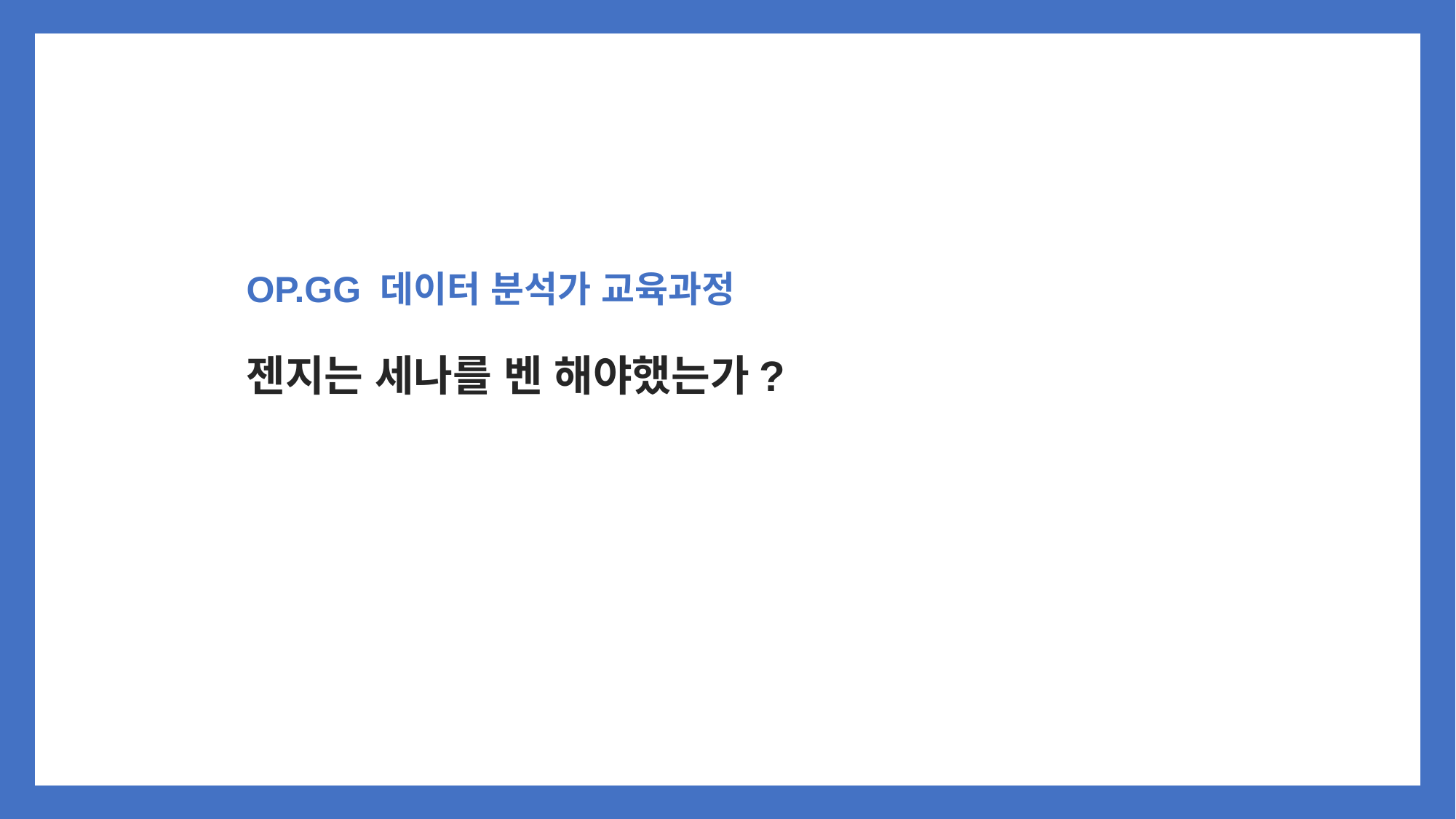

OP.GG 데이터 분석가 교육과정
젠지는 세나를 벤 해야했는가?